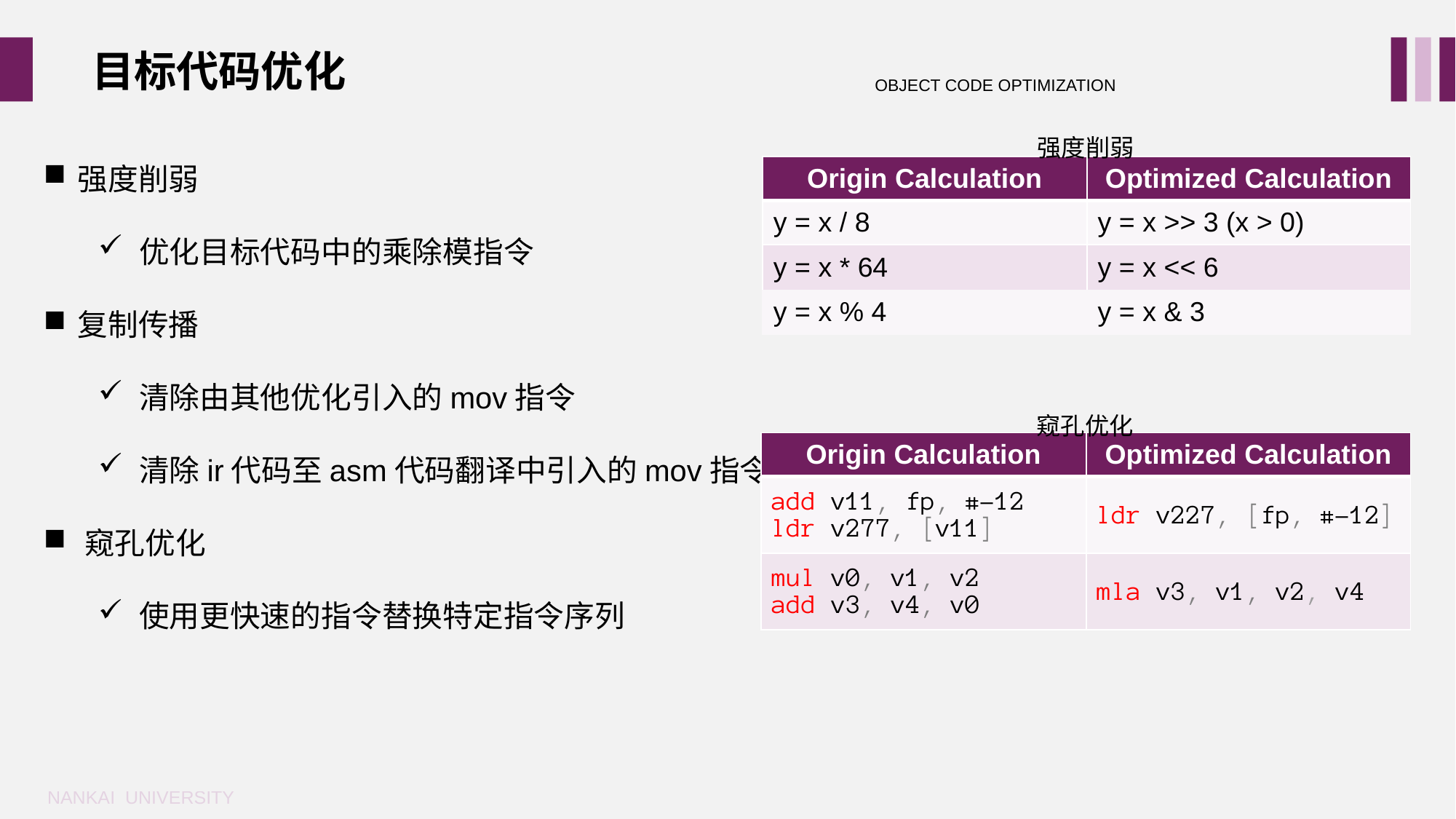

目标代码优化
OBJECT CODE OPTIMIZATION
强度削弱
强度削弱
优化目标代码中的乘除模指令
复制传播
清除由其他优化引入的mov指令
清除ir代码至asm代码翻译中引入的mov指令
窥孔优化
使用更快速的指令替换特定指令序列
| Origin Calculation | Optimized Calculation |
| --- | --- |
| y = x / 8 | y = x >> 3 (x > 0) |
| y = x \* 64 | y = x << 6 |
| y = x % 4 | y = x & 3 |
窥孔优化
| Origin Calculation | Optimized Calculation |
| --- | --- |
| add v11, fp, #-12 ldr v277, [v11] | ldr v227, [fp, #-12] |
| mul v0, v1, v2 add v3, v4, v0 | mla v3, v1, v2, v4 |